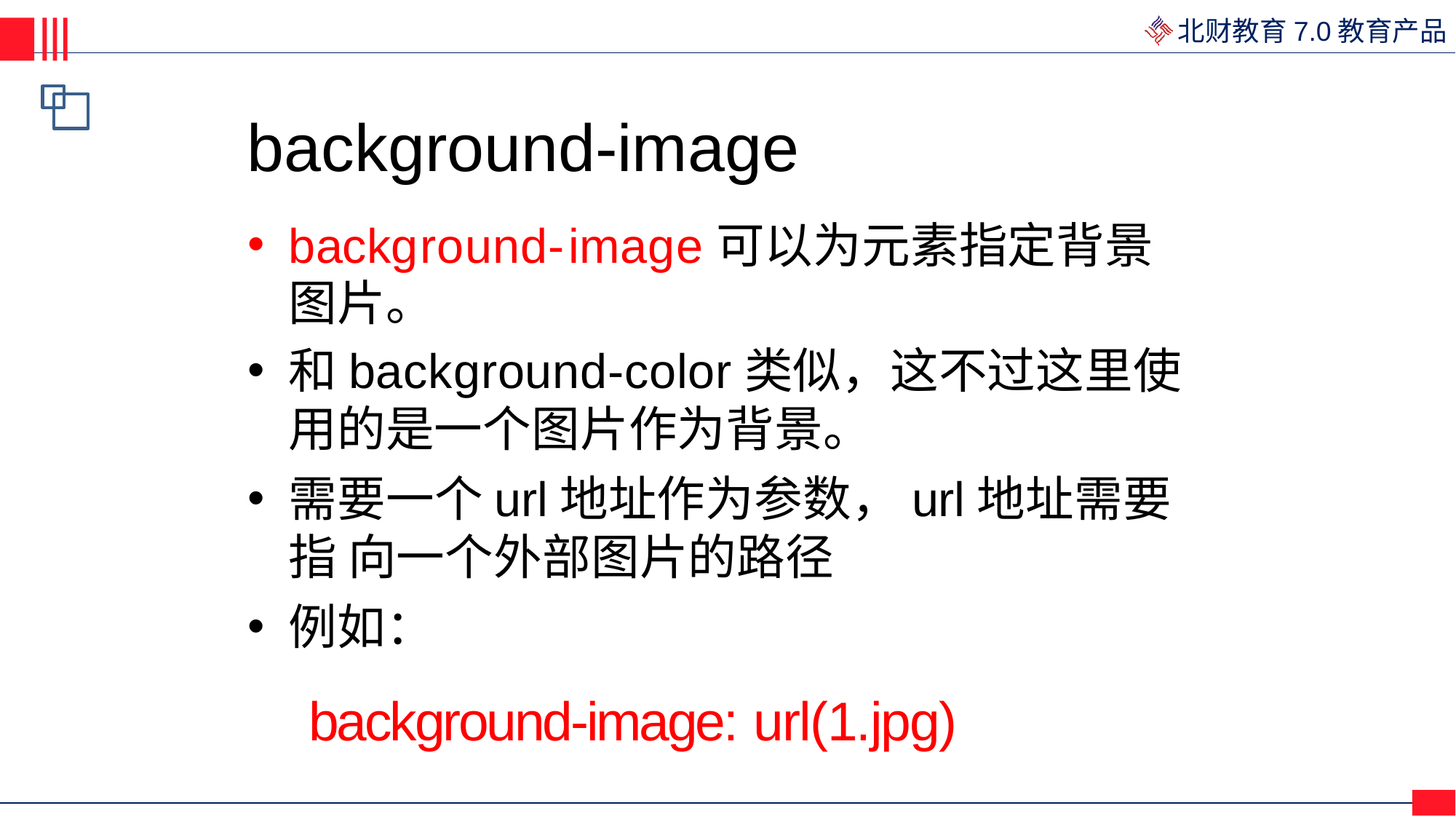

# background-image
background-image可以为元素指定背景 图片。
和background-color类似，这不过这里使 用的是一个图片作为背景。
需要一个url地址作为参数，url地址需要指 向一个外部图片的路径
例如：
background-image: url(1.jpg)